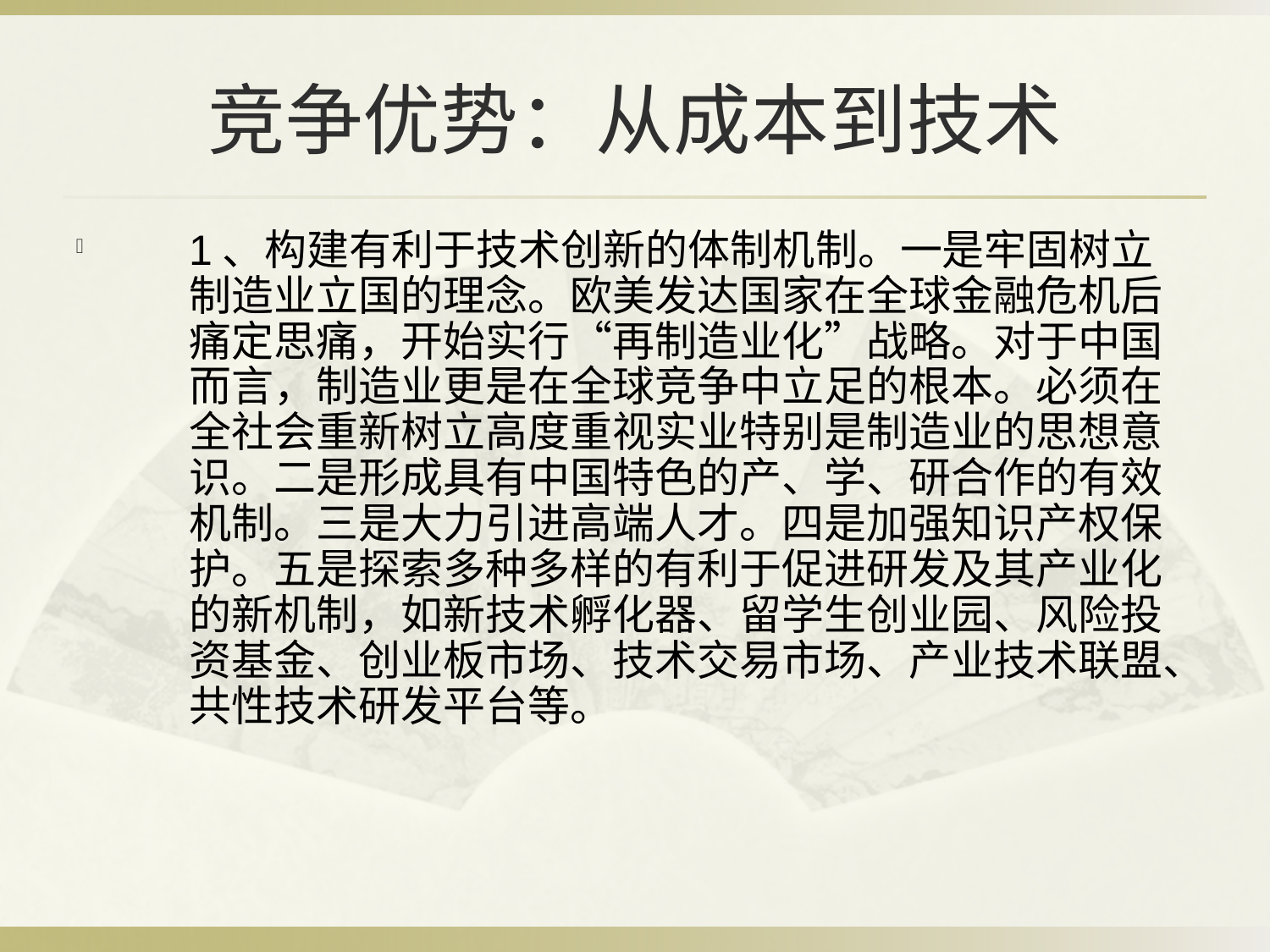

# 竞争优势：从成本到技术
1、构建有利于技术创新的体制机制。一是牢固树立制造业立国的理念。欧美发达国家在全球金融危机后痛定思痛，开始实行“再制造业化”战略。对于中国而言，制造业更是在全球竞争中立足的根本。必须在全社会重新树立高度重视实业特别是制造业的思想意识。二是形成具有中国特色的产、学、研合作的有效机制。三是大力引进高端人才。四是加强知识产权保护。五是探索多种多样的有利于促进研发及其产业化的新机制，如新技术孵化器、留学生创业园、风险投资基金、创业板市场、技术交易市场、产业技术联盟、共性技术研发平台等。